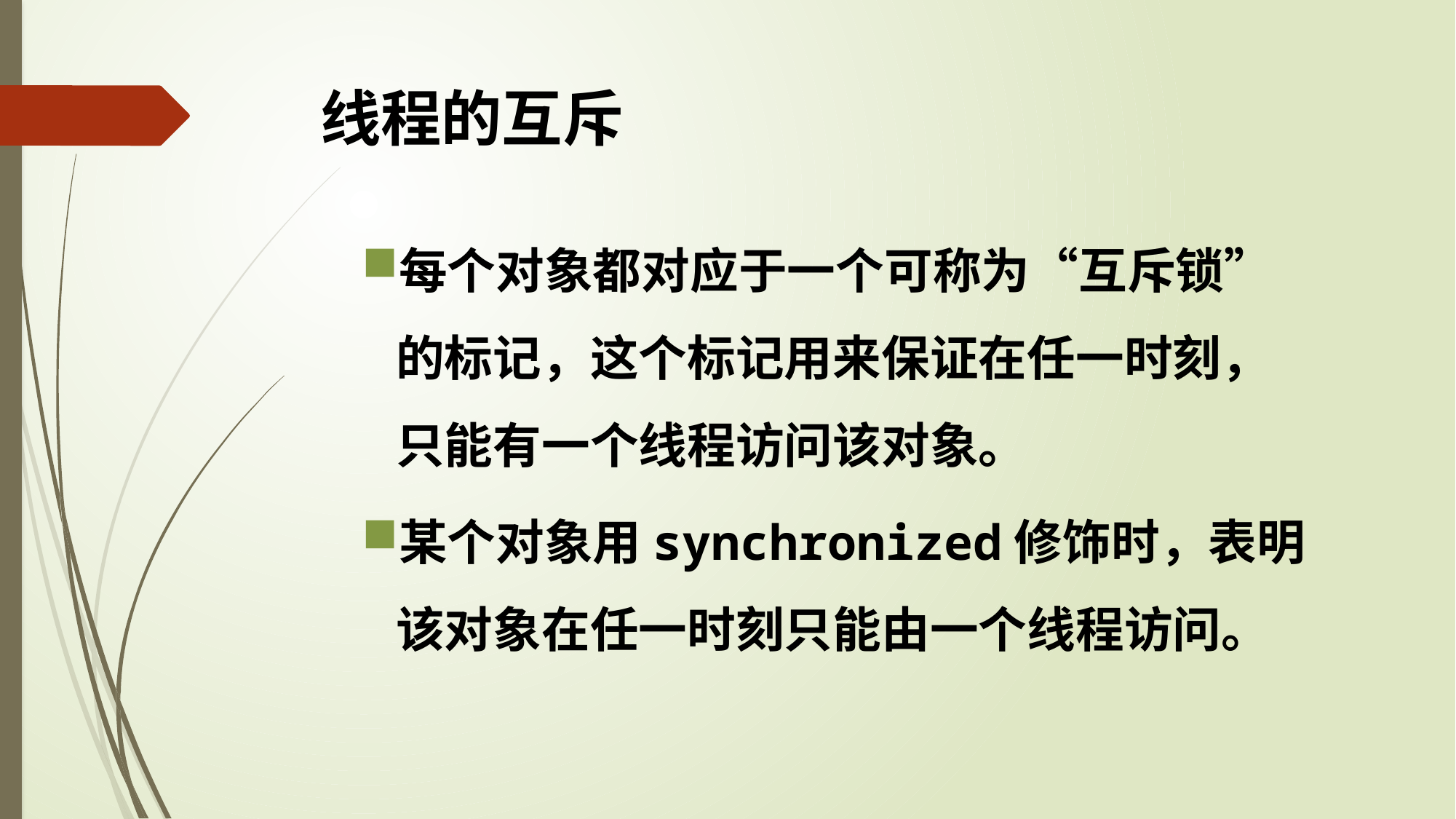

# 线程的互斥
每个对象都对应于一个可称为“互斥锁”的标记，这个标记用来保证在任一时刻，只能有一个线程访问该对象。
某个对象用synchronized修饰时，表明该对象在任一时刻只能由一个线程访问。